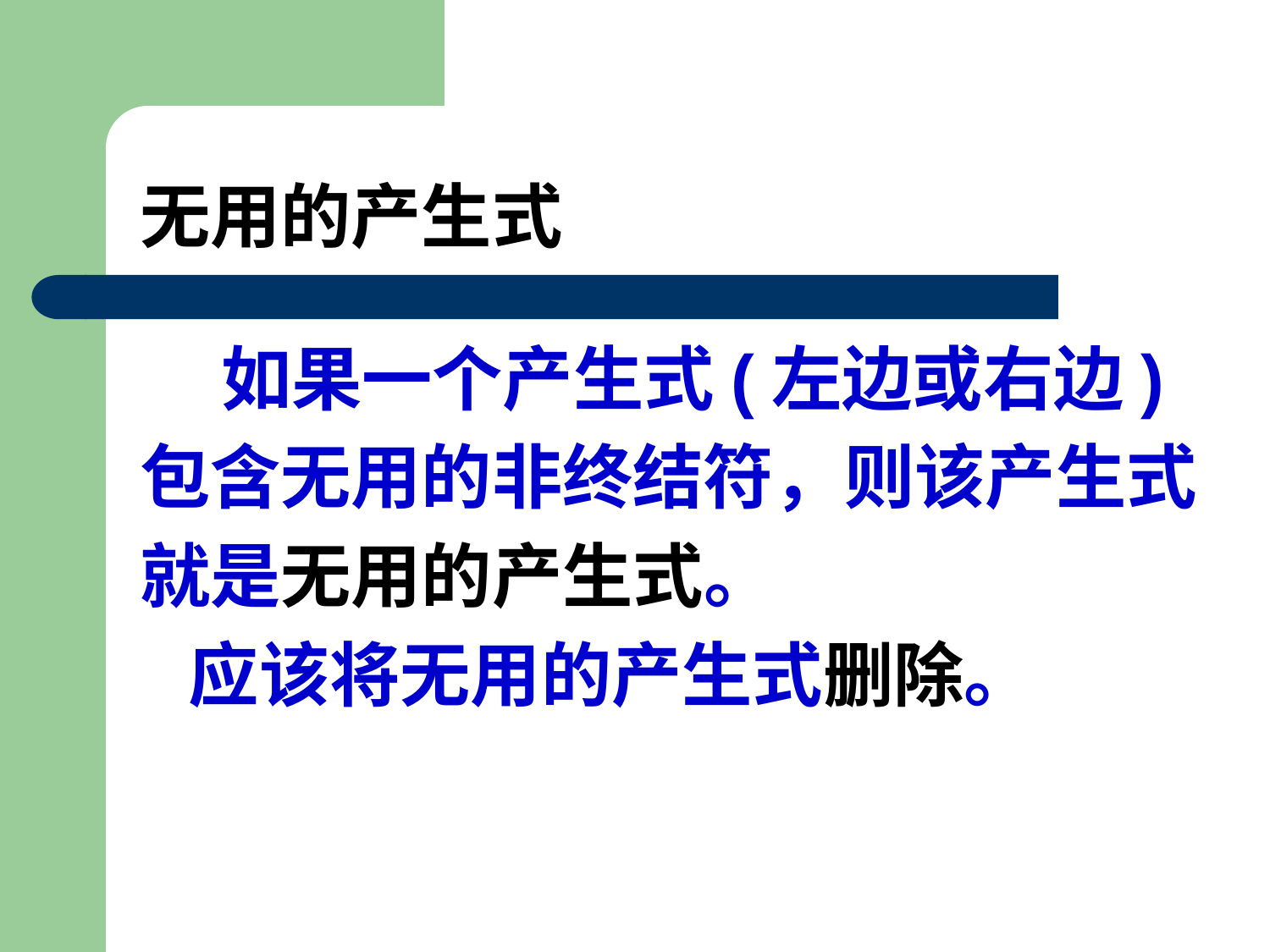

# 无用的产生式
    如果一个产生式(左边或右边)
包含无用的非终结符，则该产生式
就是无用的产生式。
  应该将无用的产生式删除。